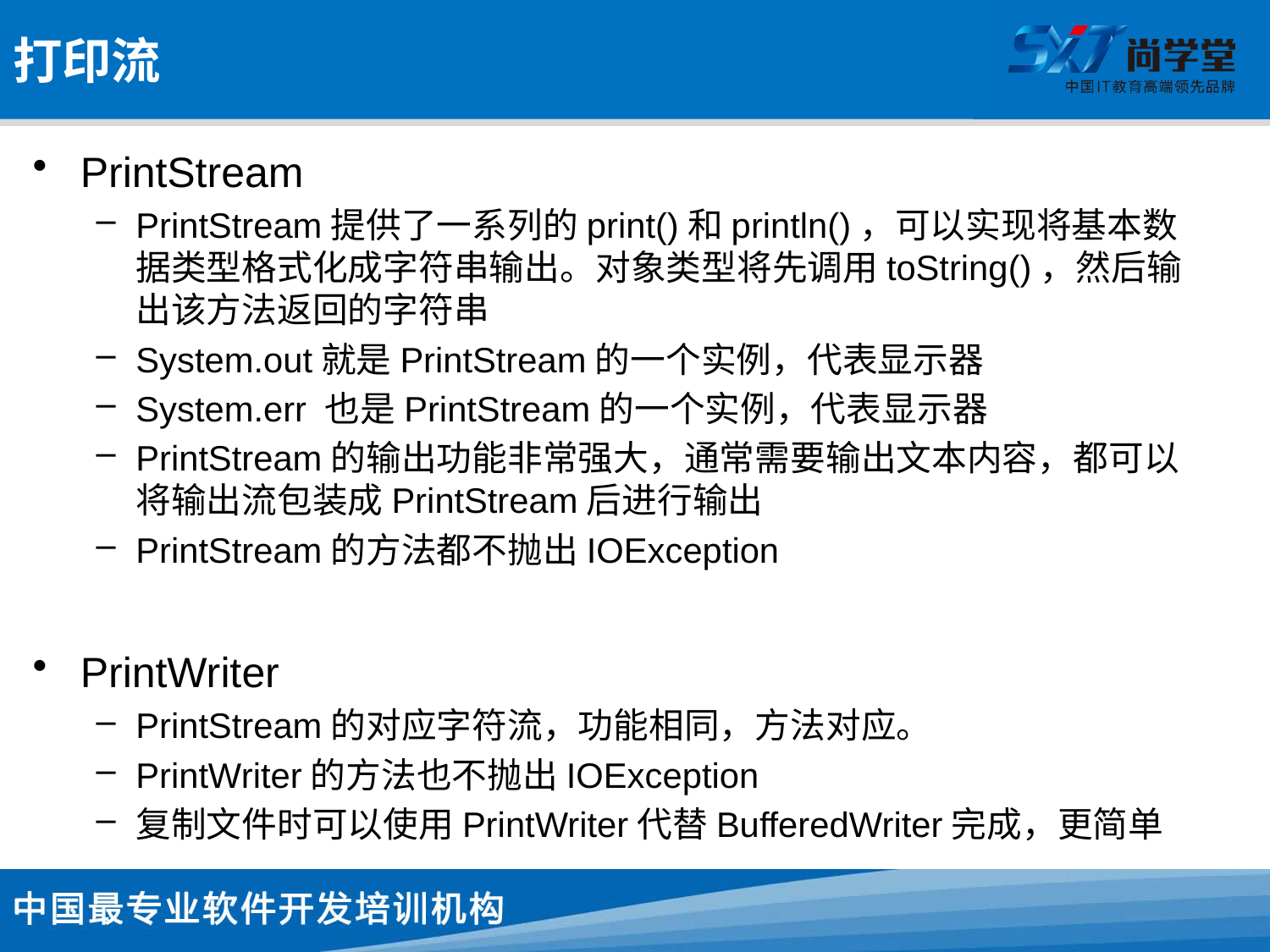

# 打印流
PrintStream
PrintStream提供了一系列的print()和println()，可以实现将基本数据类型格式化成字符串输出。对象类型将先调用toString()，然后输出该方法返回的字符串
System.out就是PrintStream的一个实例，代表显示器
System.err 也是PrintStream的一个实例，代表显示器
PrintStream的输出功能非常强大，通常需要输出文本内容，都可以将输出流包装成PrintStream后进行输出
PrintStream的方法都不抛出IOException

PrintWriter
PrintStream的对应字符流，功能相同，方法对应。
PrintWriter的方法也不抛出IOException
复制文件时可以使用PrintWriter代替BufferedWriter完成，更简单